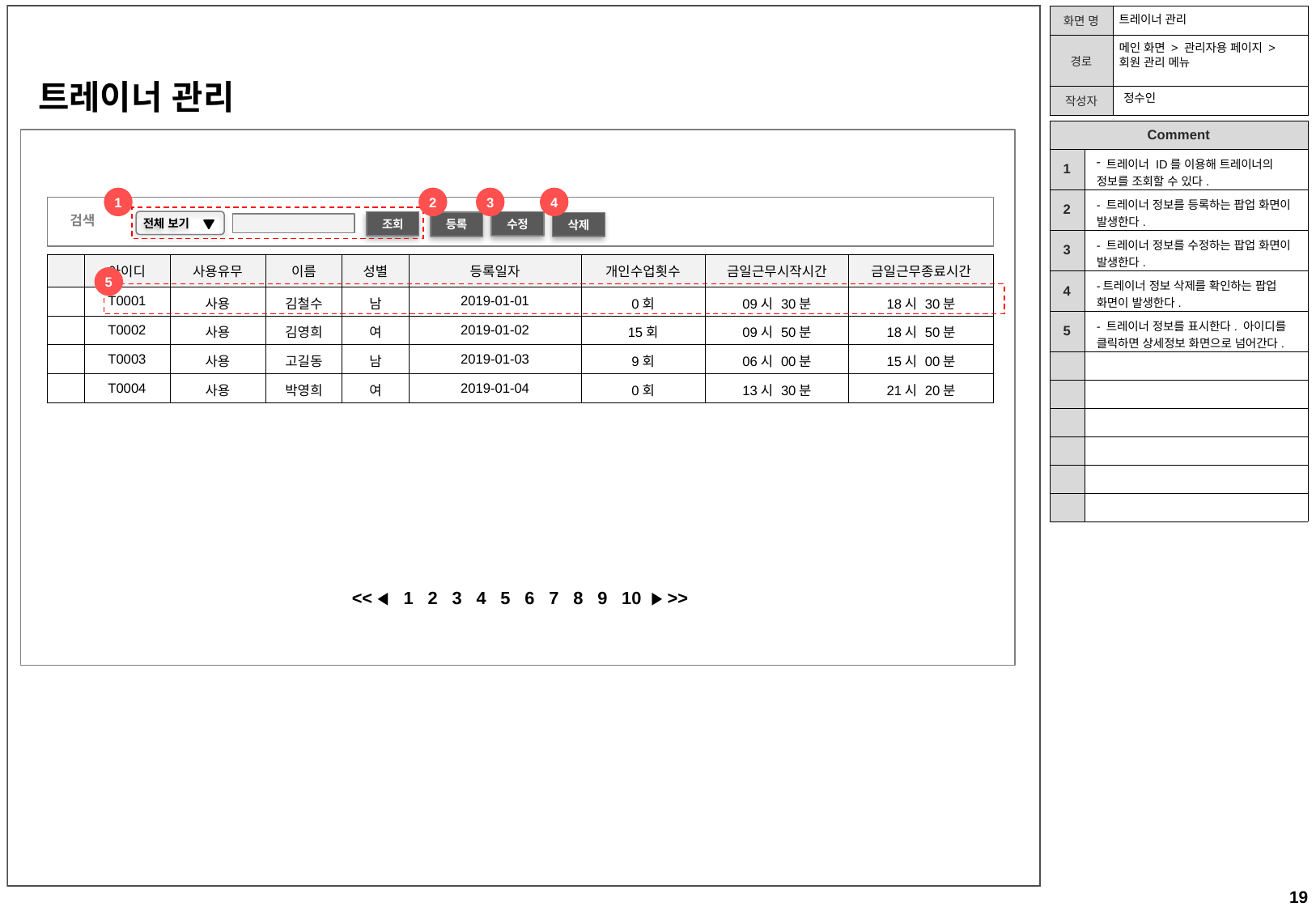

트레이너 관리
메인 화면 > 관리자용 페이지 >회원 관리 메뉴
트레이너 관리
정수인
| Comment |  |
| --- | --- |
| 1 | 트레이너 ID를 이용해 트레이너의 정보를 조회할 수 있다. |
| 2 | - 트레이너 정보를 등록하는 팝업 화면이 발생한다. |
| 3 | - 트레이너 정보를 수정하는 팝업 화면이 발생한다. |
| 4 | -트레이너 정보 삭제를 확인하는 팝업 화면이 발생한다. |
| 5 | - 트레이너 정보를 표시한다. 아이디를 클릭하면 상세정보 화면으로 넘어간다. |
|  |  |
|  |  |
|  |  |
|  |  |
|  |  |
|  |  |

1
2
3
4

검색

 전체 보기
조회
수정
등록
삭제

|  | 아이디 | 사용유무 | 이름 | 성별 | 등록일자 | 개인수업횟수 | 금일근무시작시간 | 금일근무종료시간 |
| --- | --- | --- | --- | --- | --- | --- | --- | --- |
|  | T0001 | 사용 | 김철수 | 남 | 2019-01-01 | 0회 | 09시 30분 | 18시 30분 |
|  | T0002 | 사용 | 김영희 | 여 | 2019-01-02 | 15회 | 09시 50분 | 18시 50분 |
|  | T0003 | 사용 | 고길동 | 남 | 2019-01-03 | 9회 | 06시 00분 | 15시 00분 |
|  | T0004 | 사용 | 박영희 | 여 | 2019-01-04 | 0회 | 13시 30분 | 21시 20분 |
5

 << ◀   1   2   3   4   5   6   7   8   9   10  ▶ >>